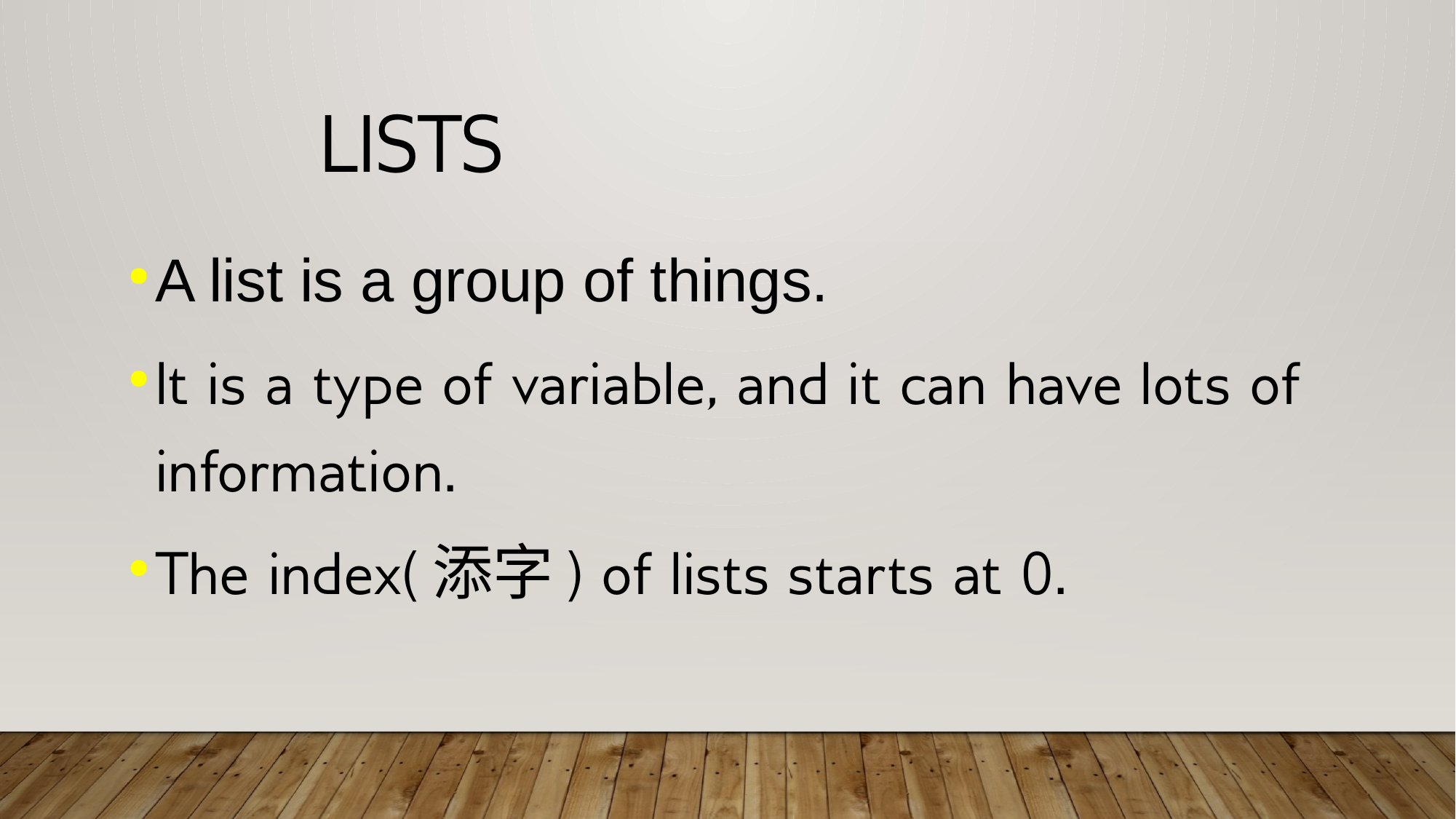

Lists
A list is a group of things.
It is a type of variable, and it can have lots of information.
The index(添字) of lists starts at 0.